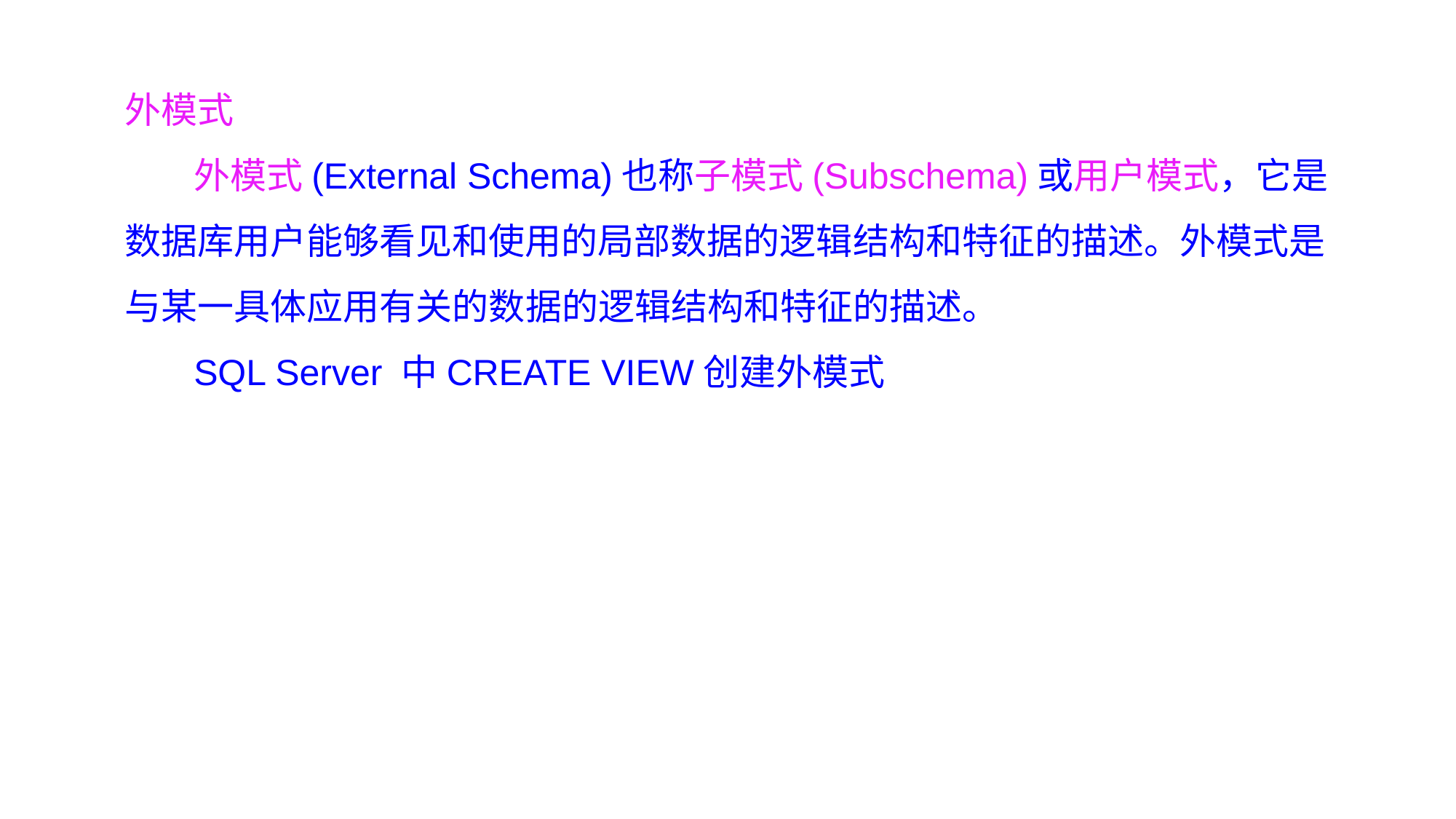

外模式
外模式(External Schema)也称子模式(Subschema)或用户模式，它是数据库用户能够看见和使用的局部数据的逻辑结构和特征的描述。外模式是与某一具体应用有关的数据的逻辑结构和特征的描述。
SQL Server 中CREATE VIEW创建外模式